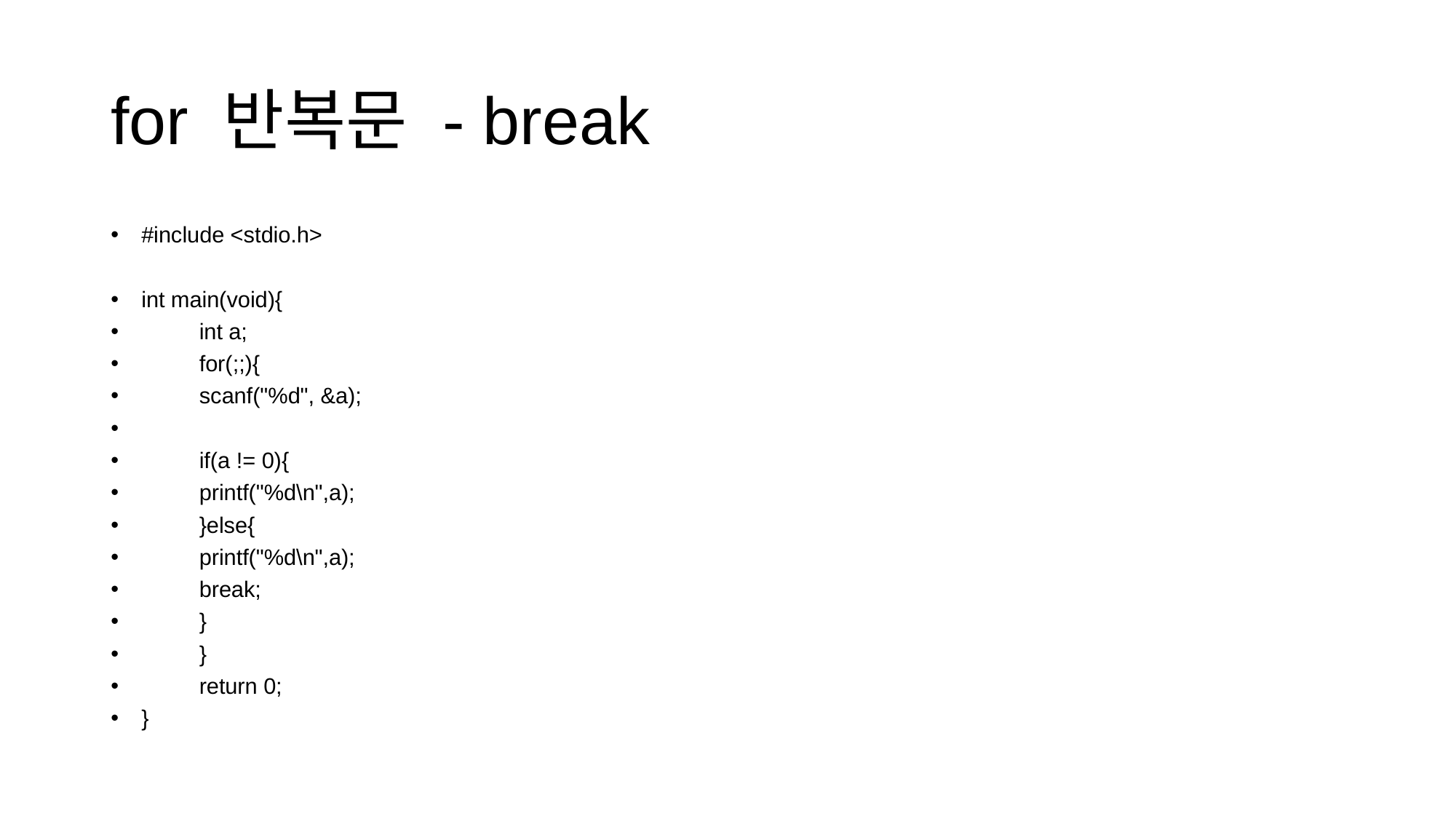

# for 반복문 - break
#include <stdio.h>

int main(void){
	int a;
	for(;;){
		scanf("%d", &a);

		if(a != 0){
			printf("%d\n",a);
		}else{
			printf("%d\n",a);
			break;
		}
	}
	return 0;
}